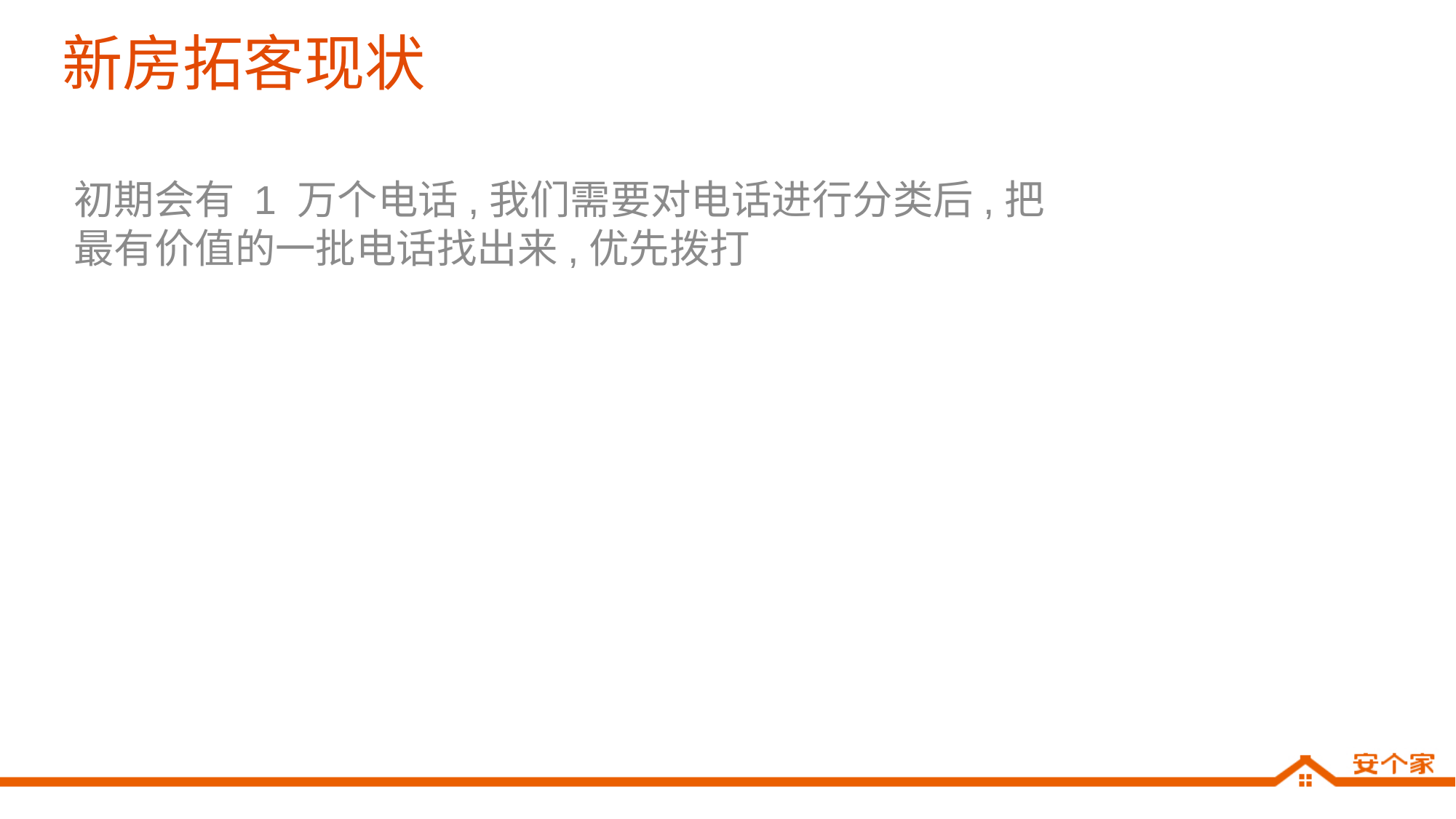

# 新房拓客现状
初期会有 1 万个电话,我们需要对电话进行分类后,把最有价值的一批电话找出来,优先拨打